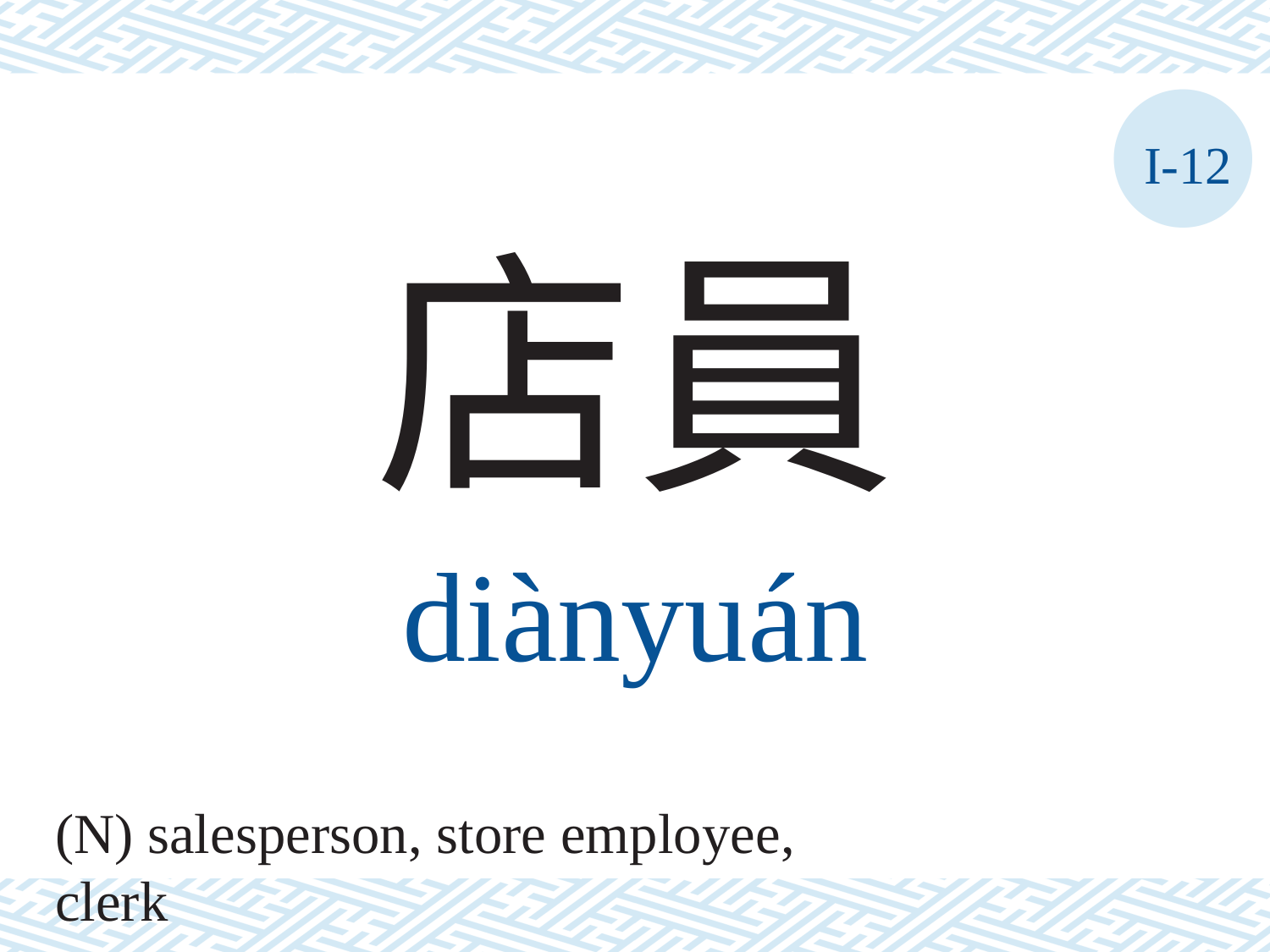

I-12
店員
diànyuán
(N) salesperson, store employee, clerk